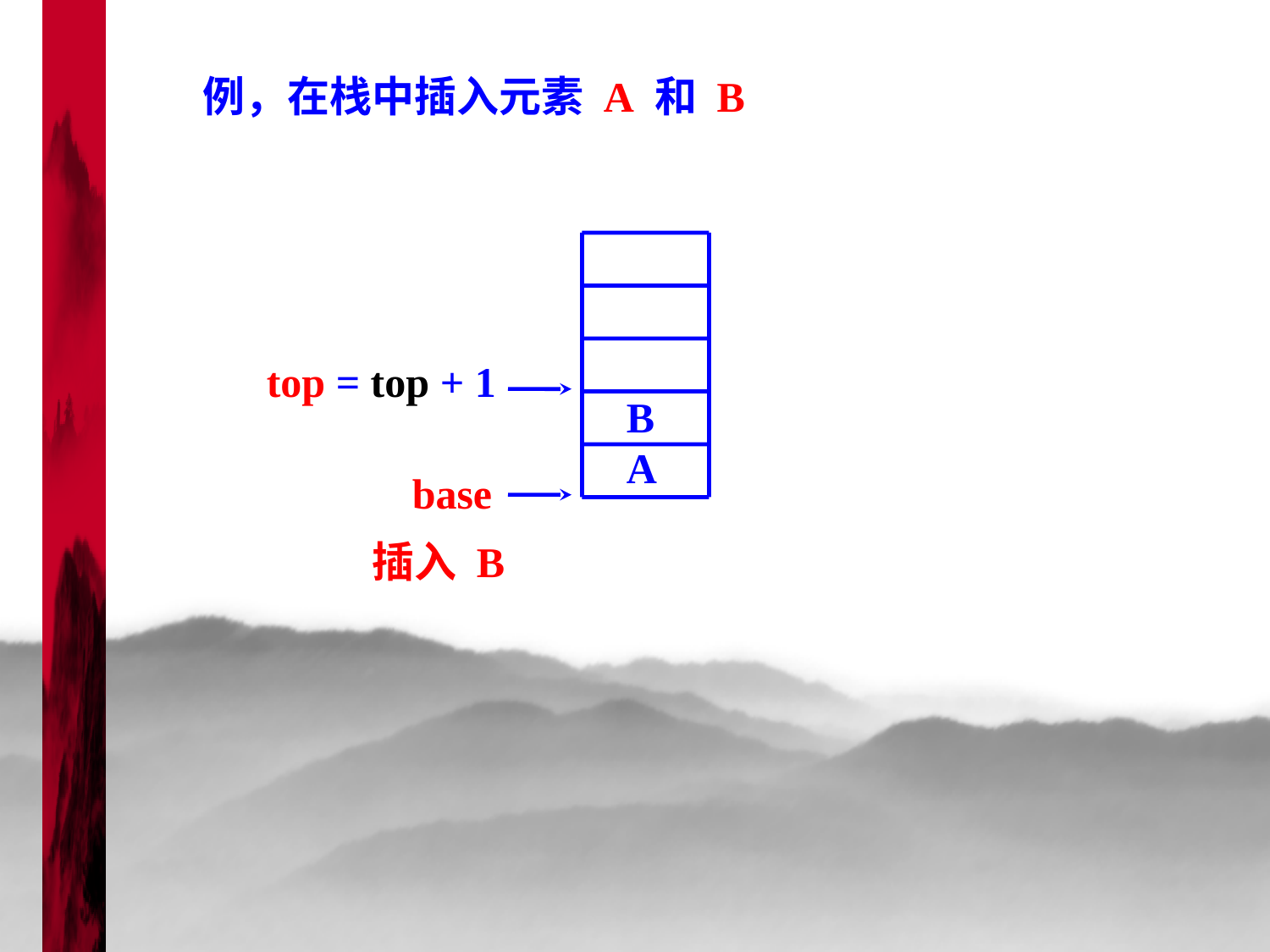

例，在栈中插入元素 A 和 B

top = base

初始
top = top + 1

B
top = top + 1

base

A

插入 A

插入 A

插入 A

插入 B